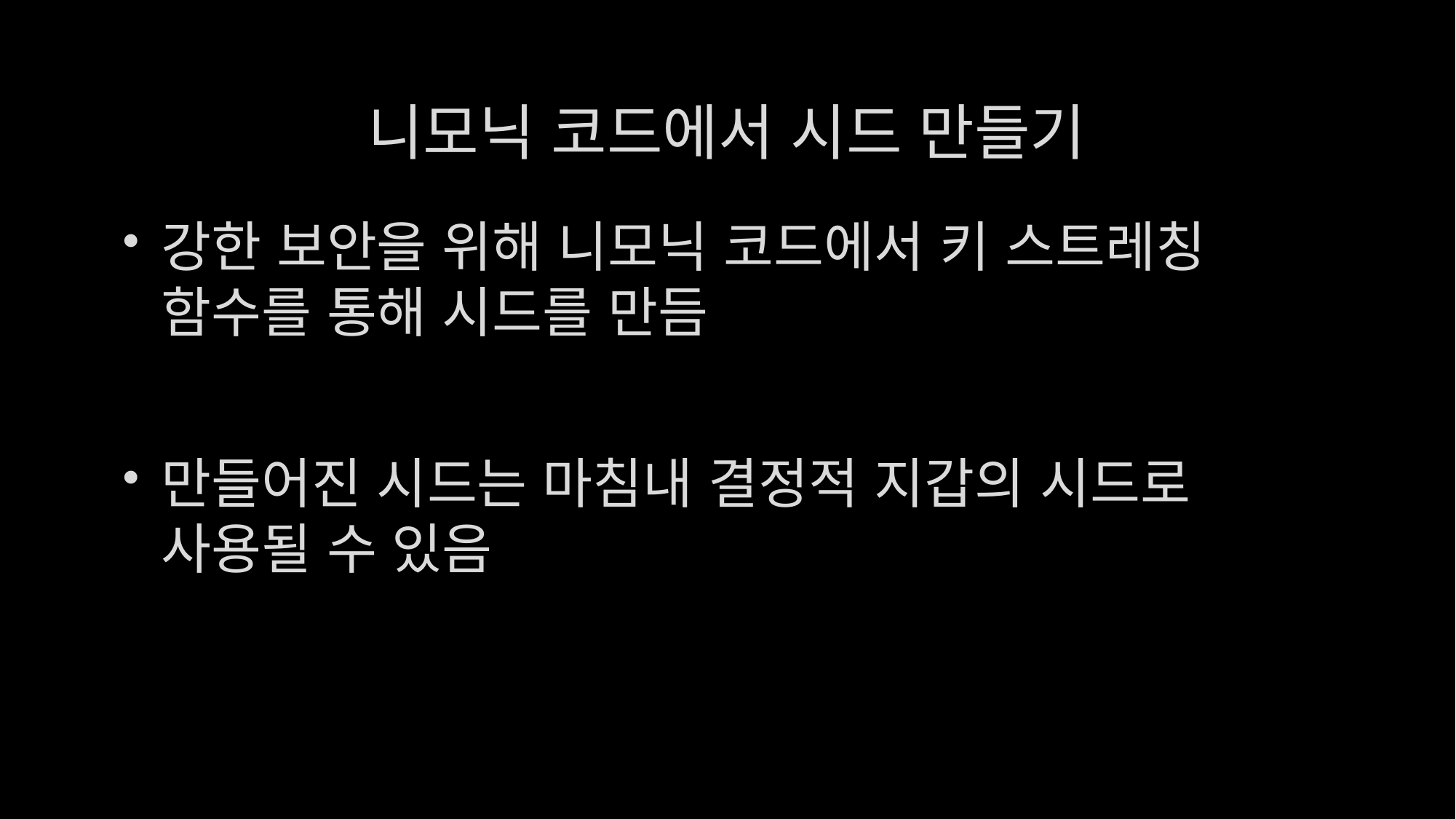

# 니모닉 코드에서 시드 만들기
강한 보안을 위해 니모닉 코드에서 키 스트레칭 함수를 통해 시드를 만듬

만들어진 시드는 마침내 결정적 지갑의 시드로 사용될 수 있음